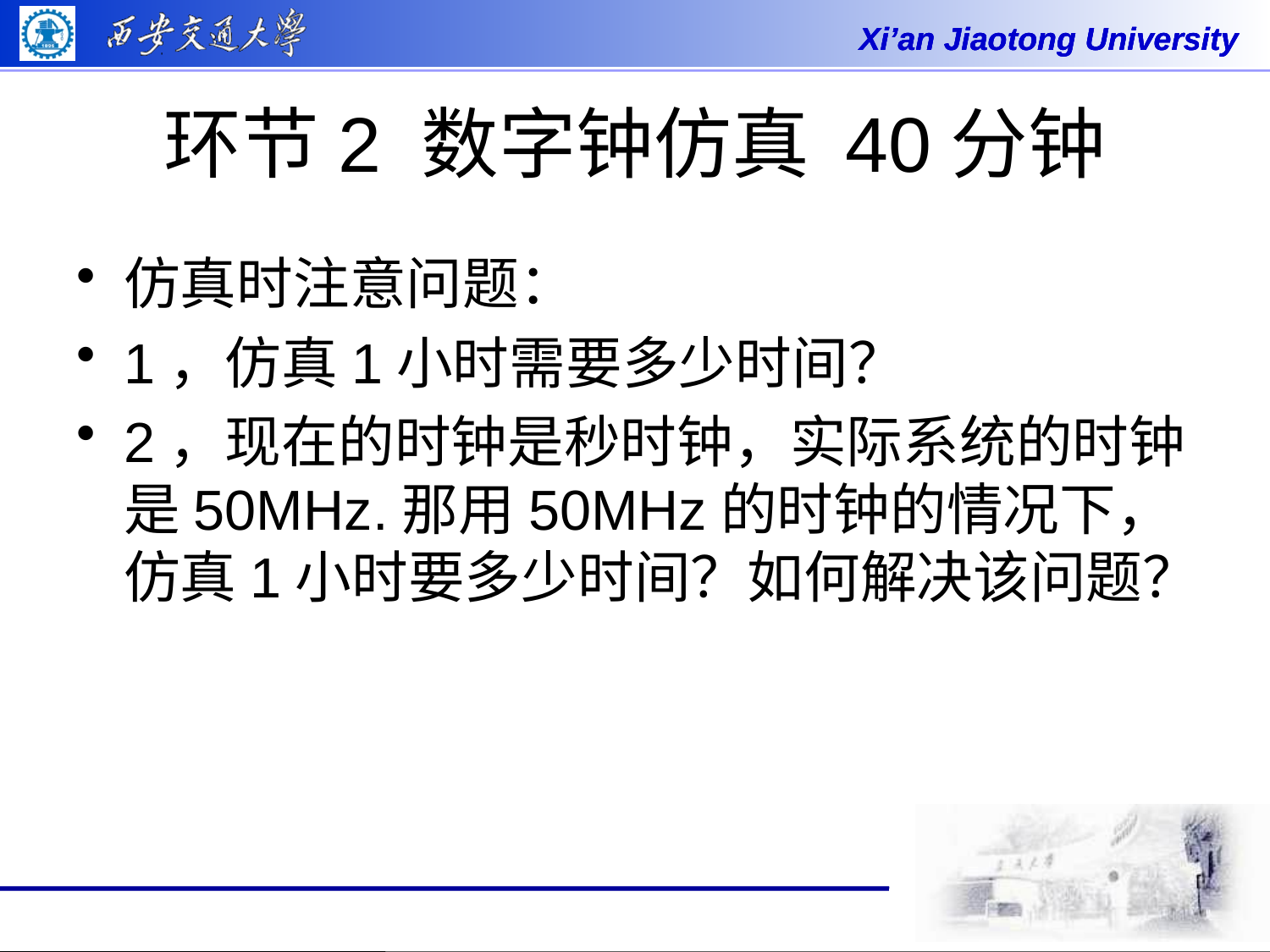

# 环节2 数字钟仿真 40分钟
仿真时注意问题：
1，仿真1小时需要多少时间？
2，现在的时钟是秒时钟，实际系统的时钟是50MHz.那用50MHz的时钟的情况下，仿真1小时要多少时间？如何解决该问题？